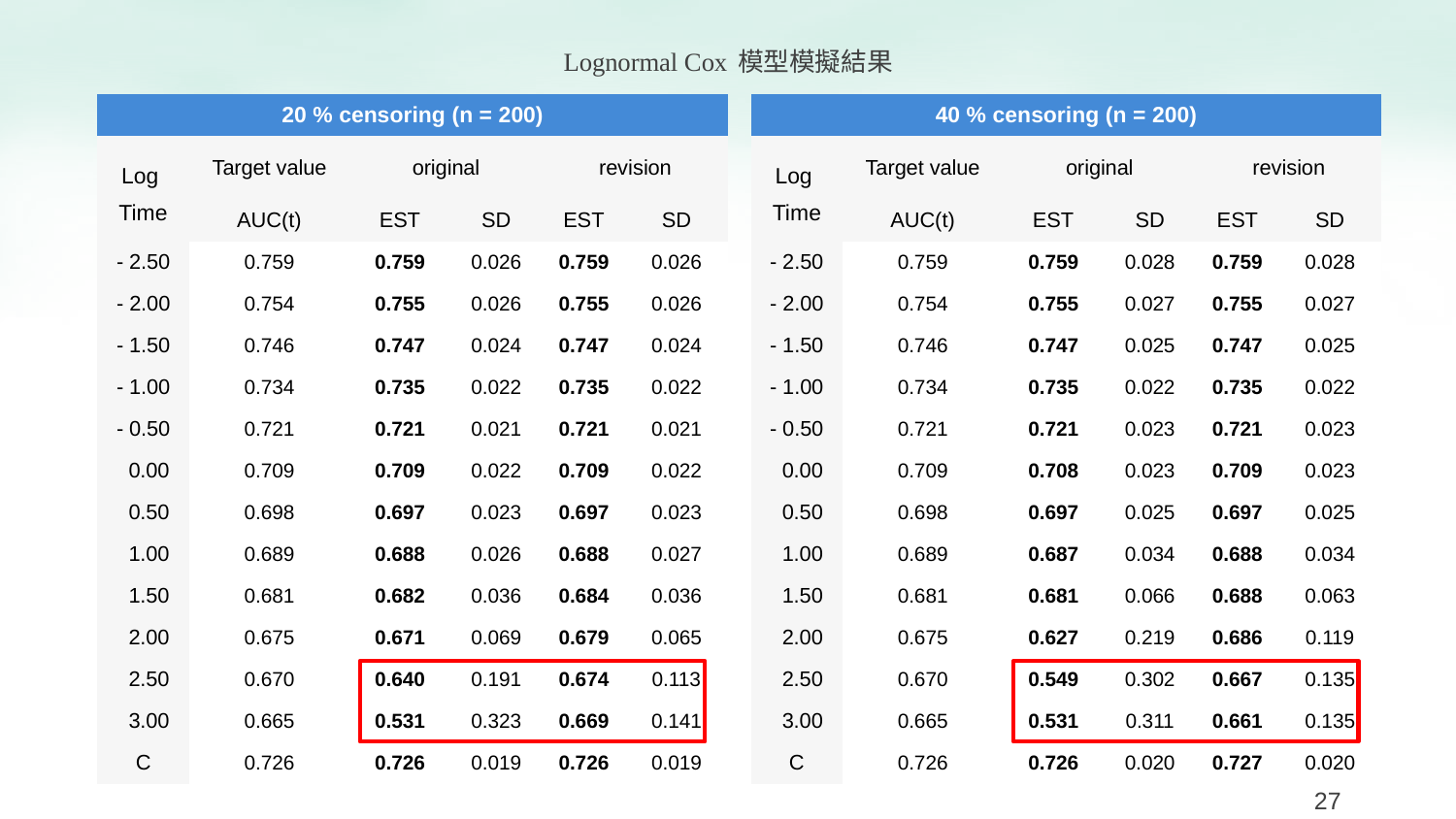

Lognormal Cox 模型模擬結果
| 20 % censoring (n = 200) |  |  |  |  |  |
| --- | --- | --- | --- | --- | --- |
| Log Time | Target value | original |  | revision |  |
|  | AUC(t) | EST | SD | EST | SD |
| - 2.50 | 0.759 | 0.759 | 0.026 | 0.759 | 0.026 |
| - 2.00 | 0.754 | 0.755 | 0.026 | 0.755 | 0.026 |
| - 1.50 | 0.746 | 0.747 | 0.024 | 0.747 | 0.024 |
| - 1.00 | 0.734 | 0.735 | 0.022 | 0.735 | 0.022 |
| - 0.50 | 0.721 | 0.721 | 0.021 | 0.721 | 0.021 |
| 0.00 | 0.709 | 0.709 | 0.022 | 0.709 | 0.022 |
| 0.50 | 0.698 | 0.697 | 0.023 | 0.697 | 0.023 |
| 1.00 | 0.689 | 0.688 | 0.026 | 0.688 | 0.027 |
| 1.50 | 0.681 | 0.682 | 0.036 | 0.684 | 0.036 |
| 2.00 | 0.675 | 0.671 | 0.069 | 0.679 | 0.065 |
| 2.50 | 0.670 | 0.640 | 0.191 | 0.674 | 0.113 |
| 3.00 | 0.665 | 0.531 | 0.323 | 0.669 | 0.141 |
| C | 0.726 | 0.726 | 0.019 | 0.726 | 0.019 |
| 40 % censoring (n = 200) |  |  |  |  |  |
| --- | --- | --- | --- | --- | --- |
| Log Time | Target value | original |  | revision |  |
|  | AUC(t) | EST | SD | EST | SD |
| - 2.50 | 0.759 | 0.759 | 0.028 | 0.759 | 0.028 |
| - 2.00 | 0.754 | 0.755 | 0.027 | 0.755 | 0.027 |
| - 1.50 | 0.746 | 0.747 | 0.025 | 0.747 | 0.025 |
| - 1.00 | 0.734 | 0.735 | 0.022 | 0.735 | 0.022 |
| - 0.50 | 0.721 | 0.721 | 0.023 | 0.721 | 0.023 |
| 0.00 | 0.709 | 0.708 | 0.023 | 0.709 | 0.023 |
| 0.50 | 0.698 | 0.697 | 0.025 | 0.697 | 0.025 |
| 1.00 | 0.689 | 0.687 | 0.034 | 0.688 | 0.034 |
| 1.50 | 0.681 | 0.681 | 0.066 | 0.688 | 0.063 |
| 2.00 | 0.675 | 0.627 | 0.219 | 0.686 | 0.119 |
| 2.50 | 0.670 | 0.549 | 0.302 | 0.667 | 0.135 |
| 3.00 | 0.665 | 0.531 | 0.311 | 0.661 | 0.135 |
| C | 0.726 | 0.726 | 0.020 | 0.727 | 0.020 |

27